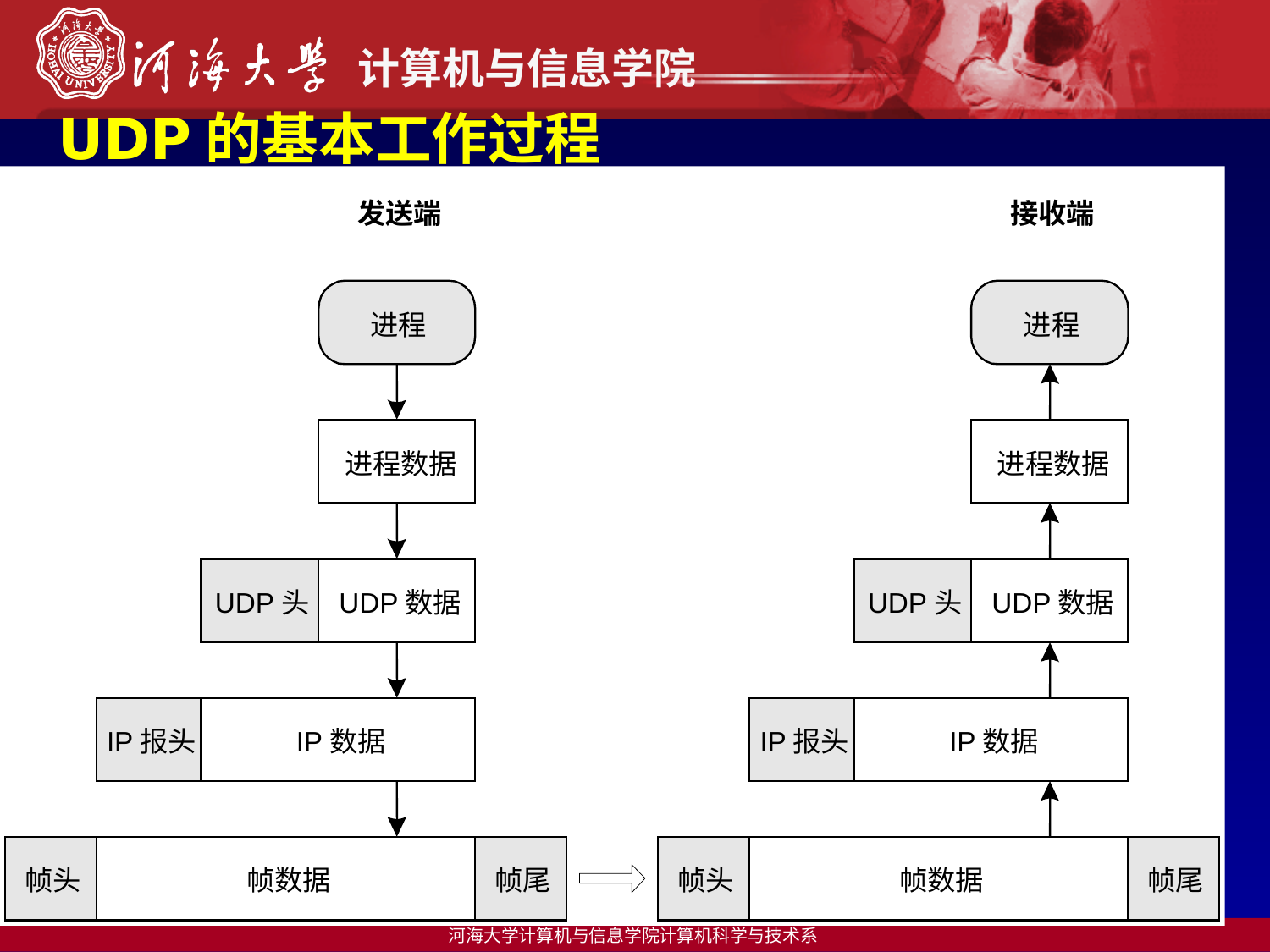

# UDP的基本工作过程

发送端
接收端

进程
进程

进程数据
进程数据

UDP头
UDP数据
UDP头
UDP数据

IP报头
IP数据
IP报头
IP数据

帧头
帧数据
帧尾
帧头
帧数据
帧尾